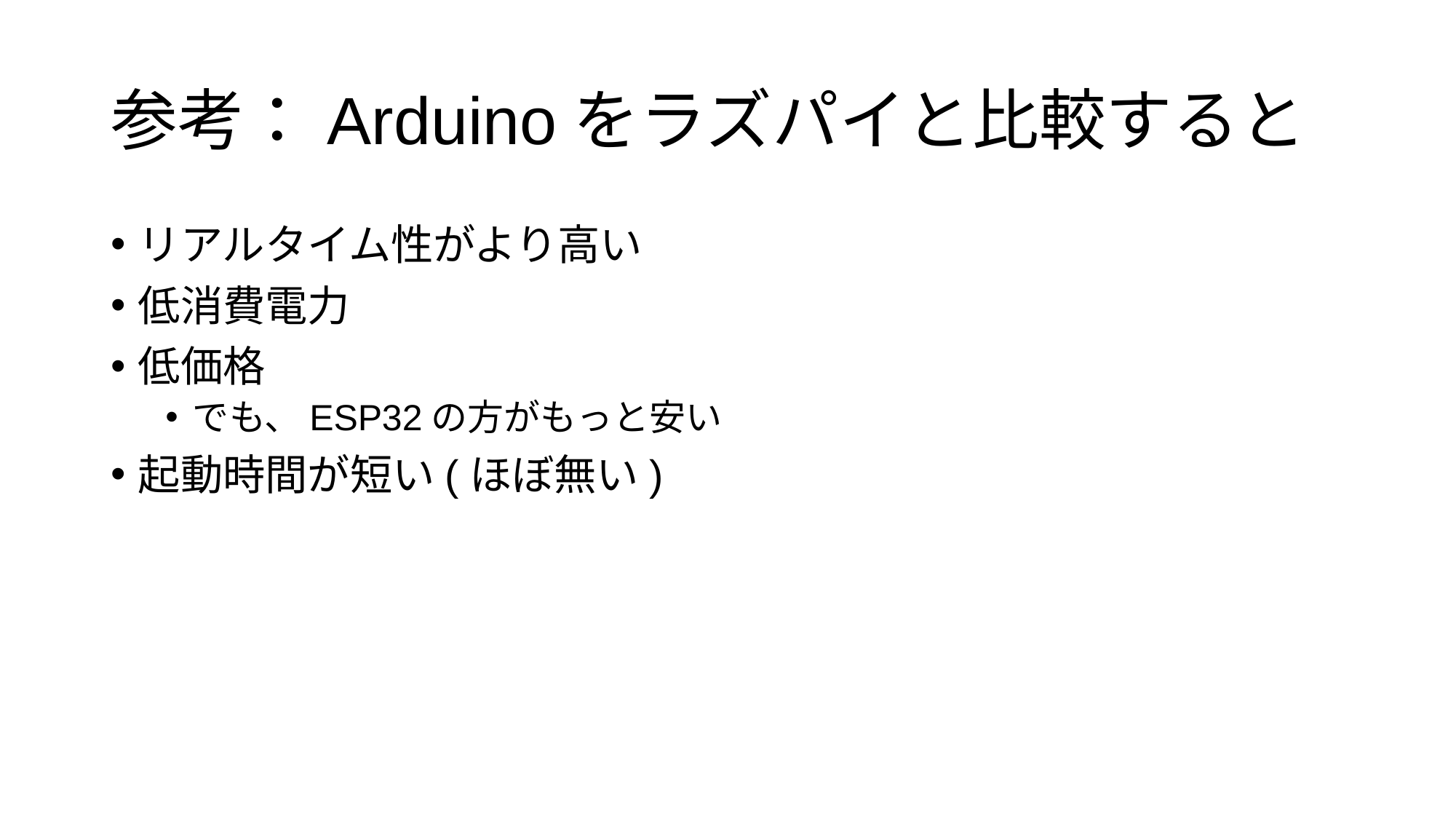

# 参考：Arduinoをラズパイと比較すると
リアルタイム性がより高い
低消費電力
低価格
でも、ESP32の方がもっと安い
起動時間が短い(ほぼ無い)